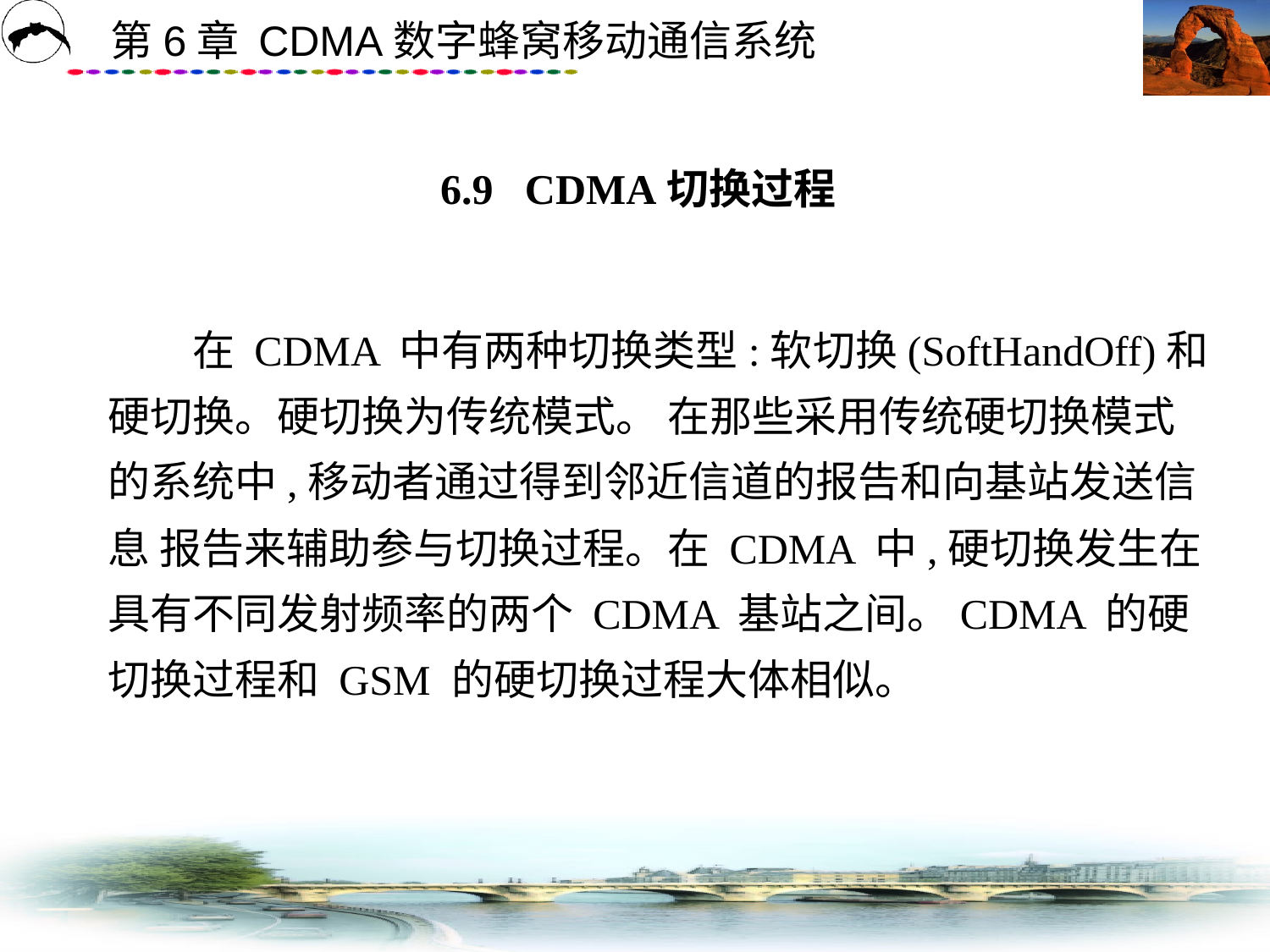

# 6.9   CDMA切换过程
　　在 CDMA 中有两种切换类型:软切换(SoftHandOff)和硬切换。硬切换为传统模式。 在那些采用传统硬切换模式的系统中,移动者通过得到邻近信道的报告和向基站发送信息 报告来辅助参与切换过程。在 CDMA 中,硬切换发生在具有不同发射频率的两个 CDMA 基站之间。CDMA 的硬切换过程和 GSM 的硬切换过程大体相似。